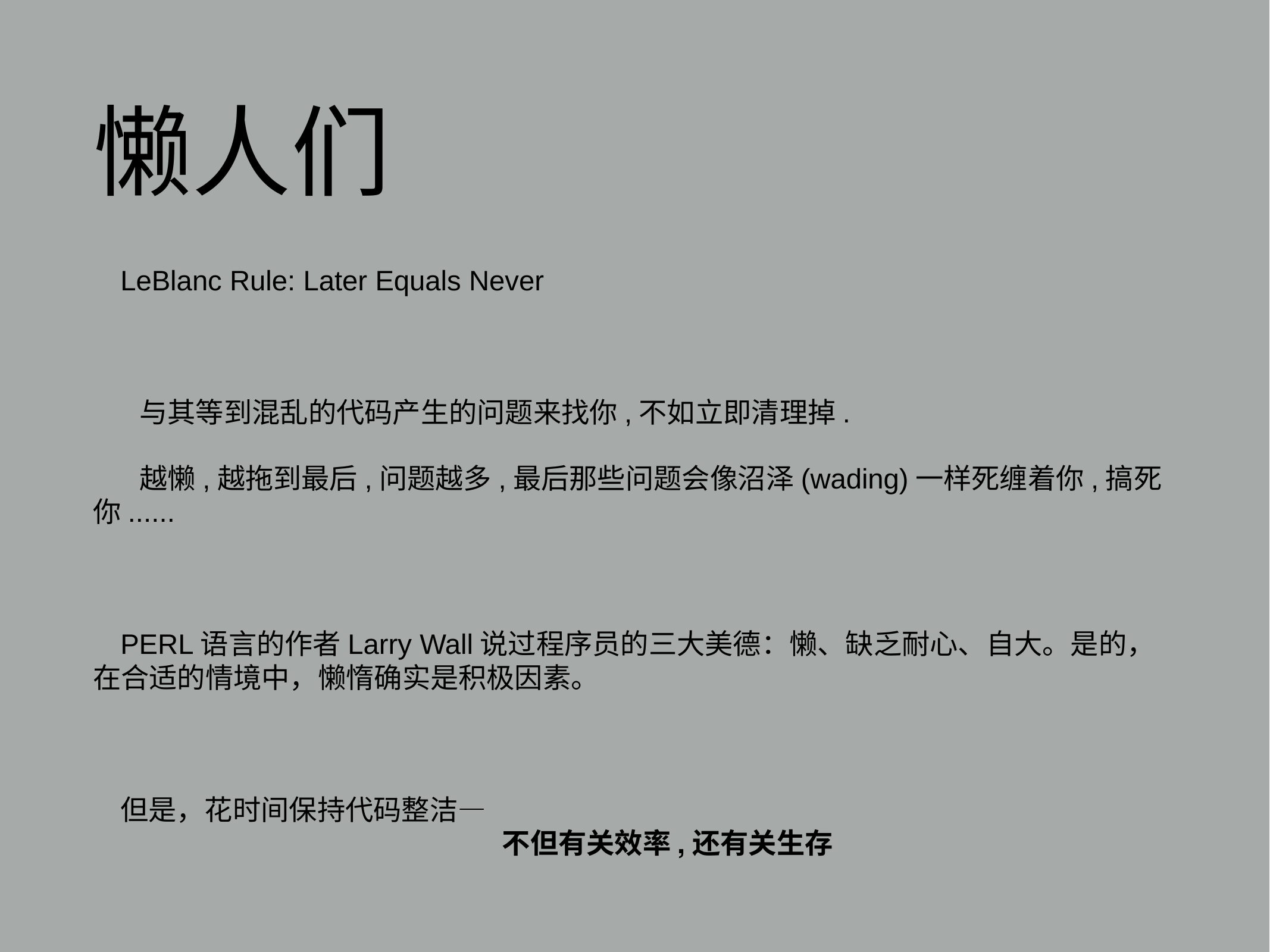

# 懒人们
LeBlanc Rule: Later Equals Never

  与其等到混乱的代码产生的问题来找你,不如立即清理掉.
  越懒,越拖到最后,问题越多,最后那些问题会像沼泽(wading)一样死缠着你,搞死你......

PERL语言的作者Larry Wall说过程序员的三大美德：懒、缺乏耐心、自大。是的，在合适的情境中，懒惰确实是积极因素。

但是，花时间保持代码整洁—
    不但有关效率,还有关生存